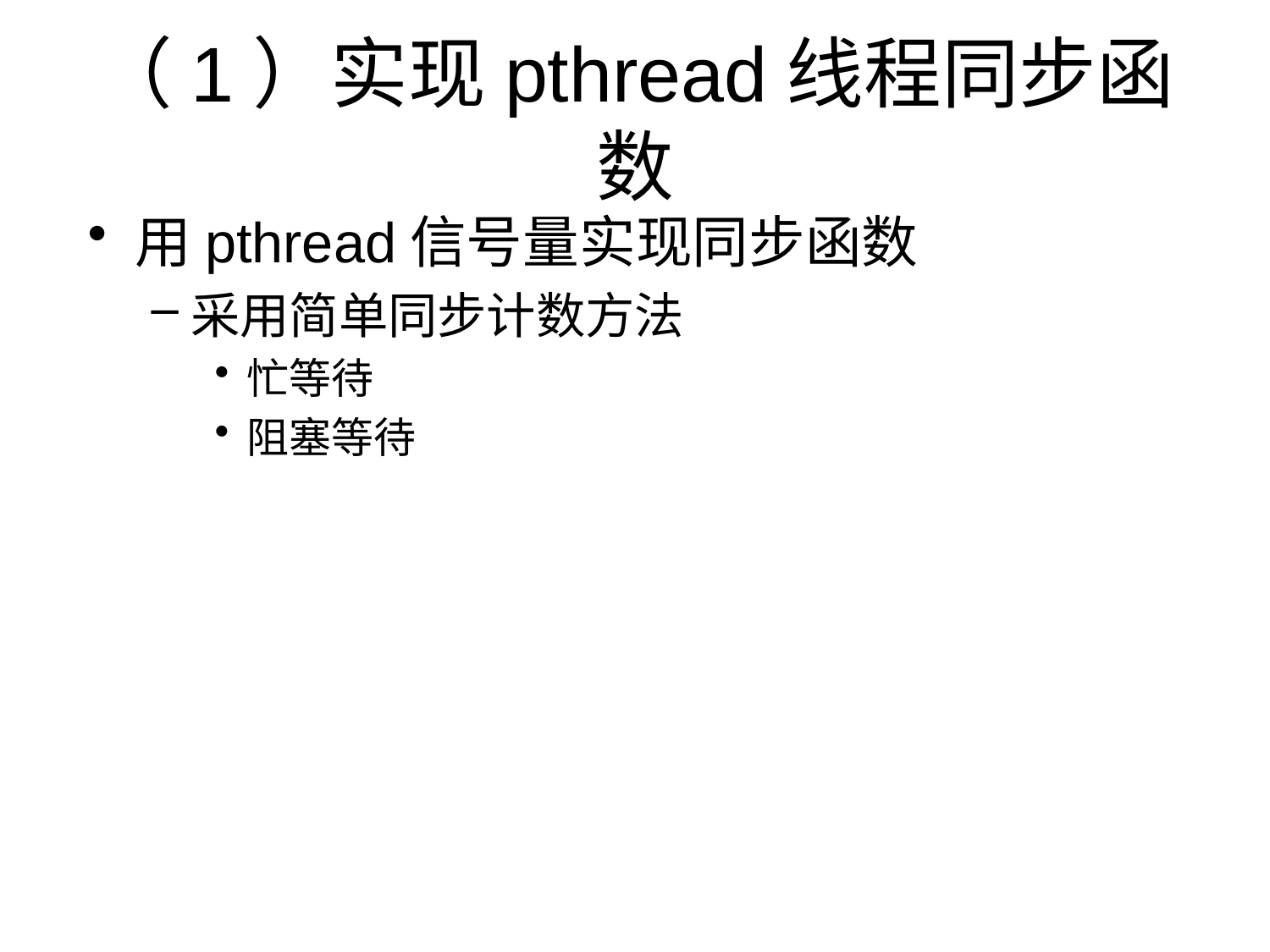

# （1）实现pthread线程同步函数
用pthread信号量实现同步函数
采用简单同步计数方法
忙等待
阻塞等待